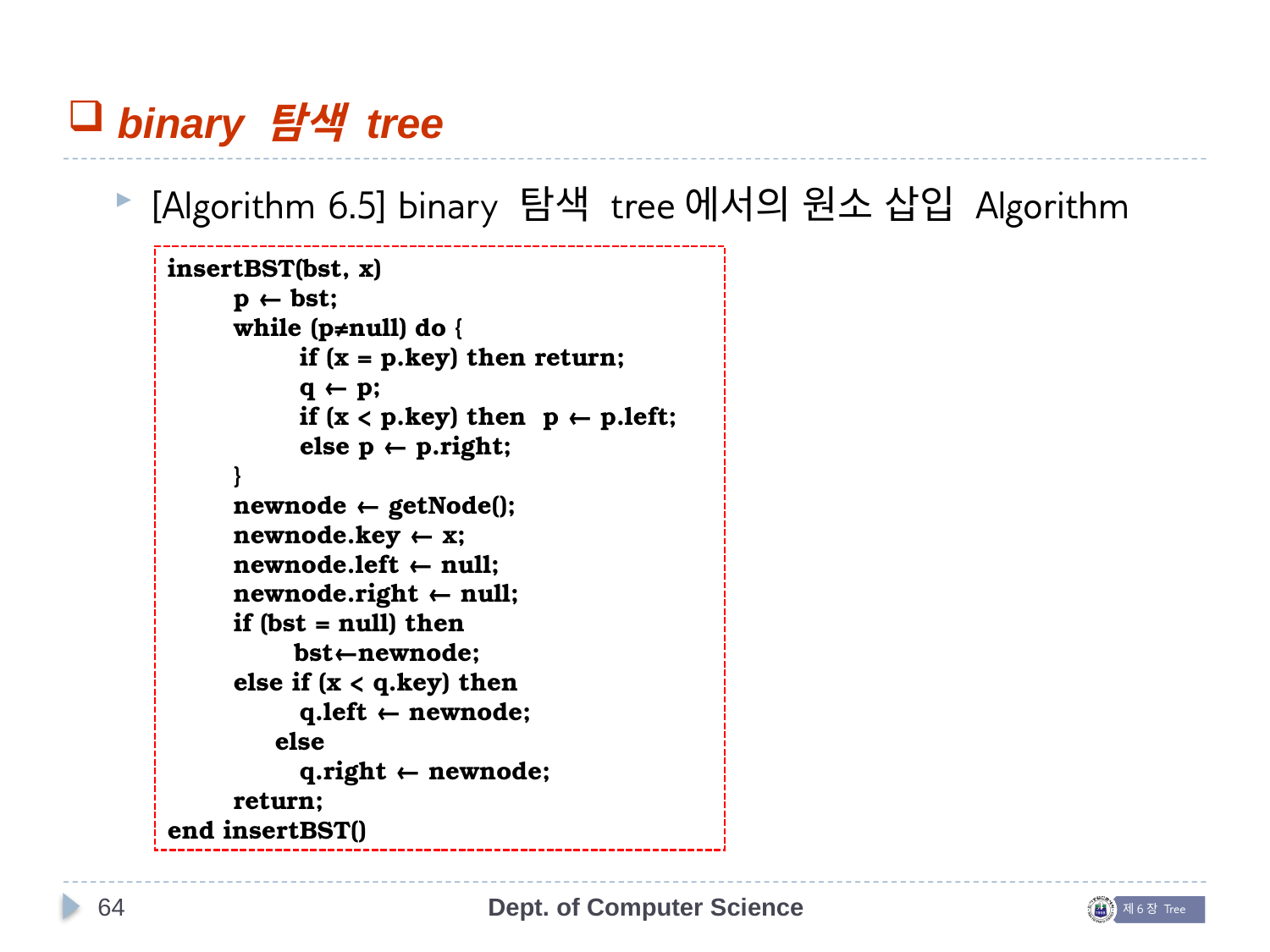

binary 탐색 tree
[Algorithm 6.5] binary 탐색 tree에서의 원소 삽입 Algorithm
insertBST(bst, x)
        p ← bst;
        while (p≠null) do {
                if (x = p.key) then return;
                q ← p;
                if (x < p.key) then  p ← p.left;
                else p ← p.right;
        }
        newnode ← getNode();
        newnode.key ← x;
        newnode.left ← null;
        newnode.right ← null;
        if (bst = null) then
	bst←newnode;
        else if (x < q.key) then
                q.left ← newnode;
             else
                q.right ← newnode;
        return;
end insertBST()

64
Dept. of Computer Science